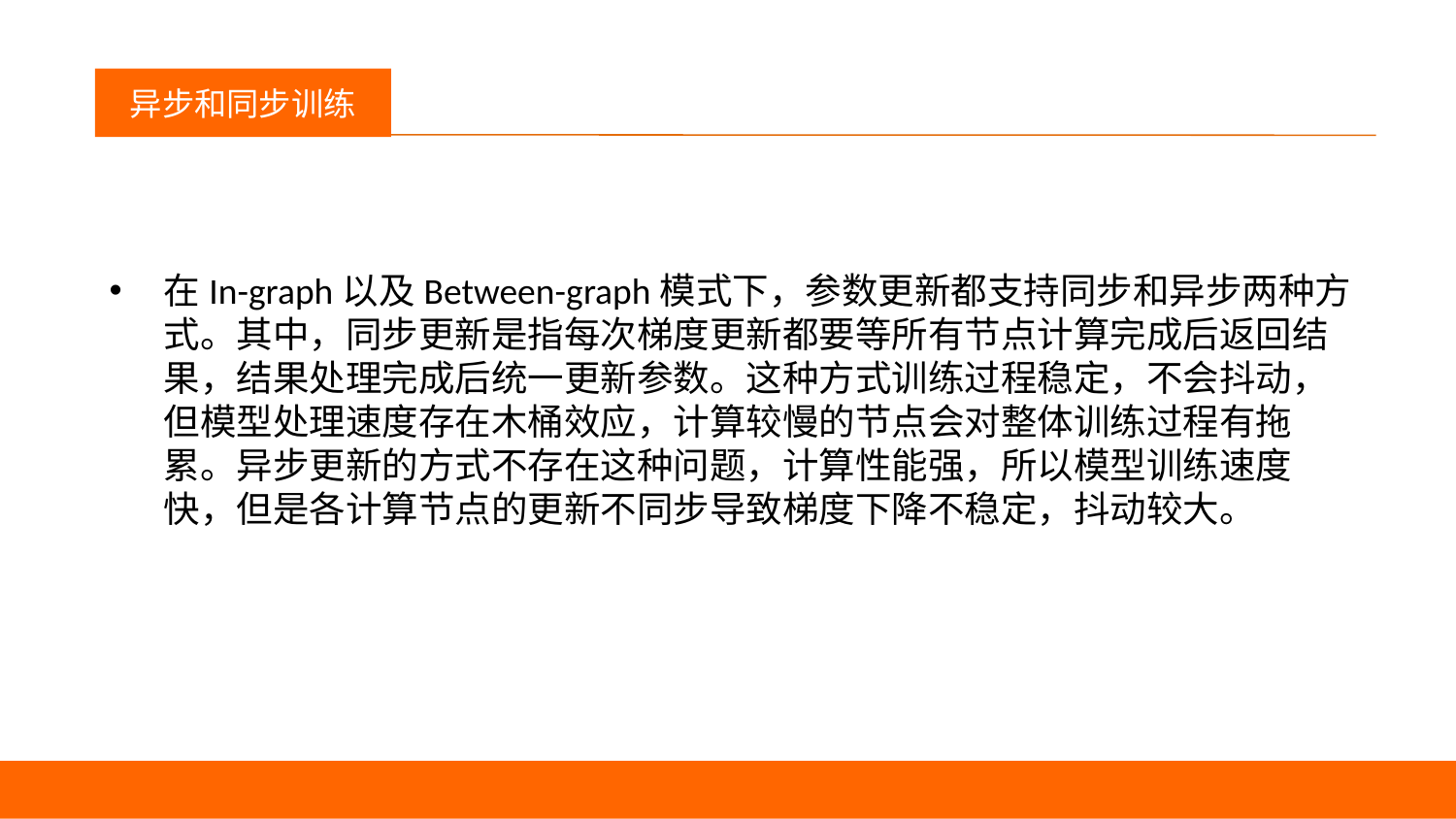

议程
异步和同步训练

在In-graph以及Between-graph模式下，参数更新都支持同步和异步两种方式。其中，同步更新是指每次梯度更新都要等所有节点计算完成后返回结果，结果处理完成后统一更新参数。这种方式训练过程稳定，不会抖动，但模型处理速度存在木桶效应，计算较慢的节点会对整体训练过程有拖累。异步更新的方式不存在这种问题，计算性能强，所以模型训练速度快，但是各计算节点的更新不同步导致梯度下降不稳定，抖动较大。